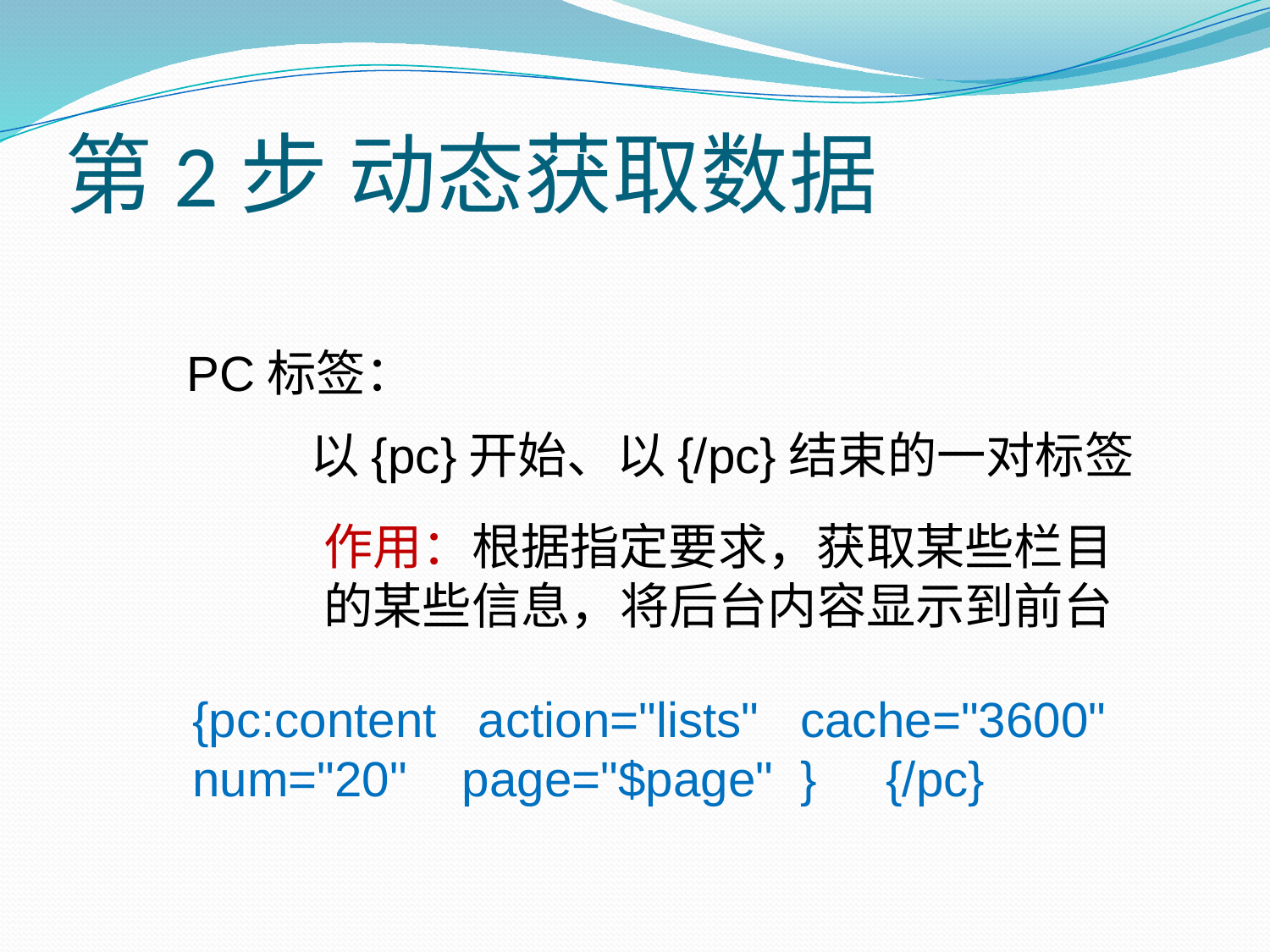

# 第2步 动态获取数据

PC标签：
以{pc}开始、以{/pc}结束的一对标签
作用：根据指定要求，获取某些栏目的某些信息，将后台内容显示到前台
{pc:content   action="lists"   cache="3600" num="20"    page="$page"  }     {/pc}